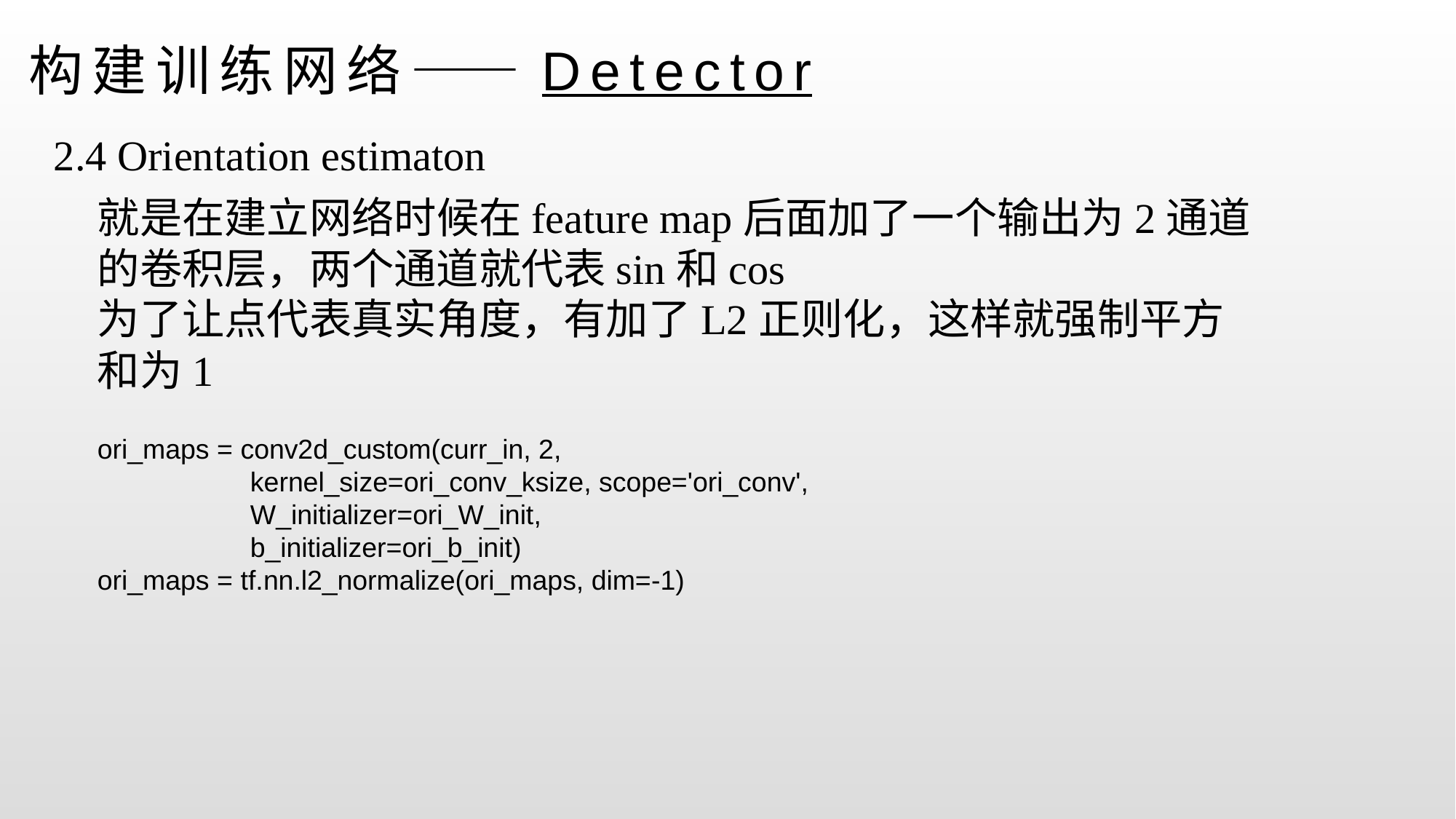

# 构建训练网络——Detector
2.4 Orientation estimaton
就是在建立网络时候在feature map后面加了一个输出为2通道的卷积层，两个通道就代表sin和cos
为了让点代表真实角度，有加了L2正则化，这样就强制平方和为1
ori_maps = conv2d_custom(curr_in, 2,
                    kernel_size=ori_conv_ksize, scope='ori_conv',
                    W_initializer=ori_W_init,
                    b_initializer=ori_b_init)
ori_maps = tf.nn.l2_normalize(ori_maps, dim=-1)